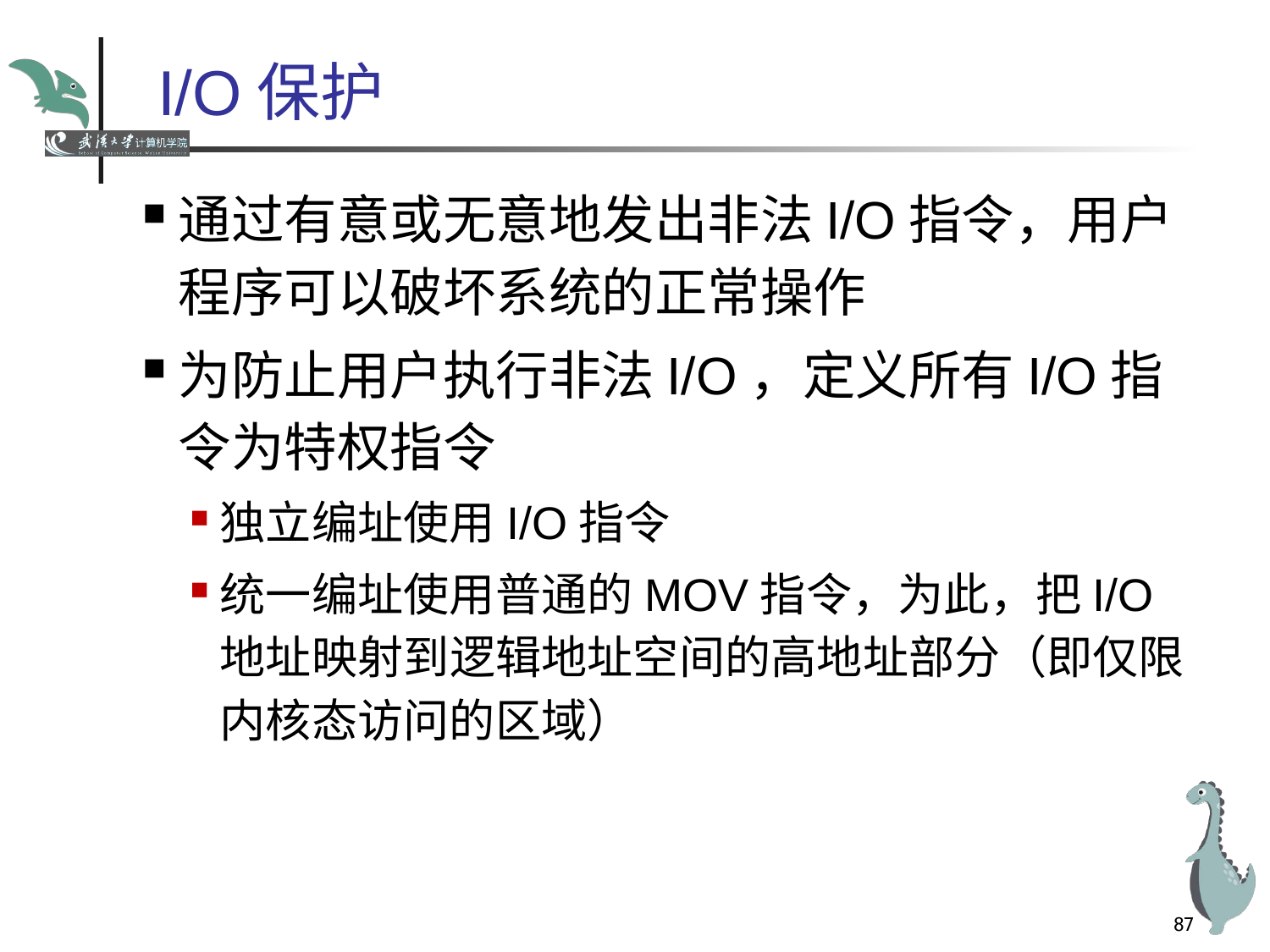

# I/O保护
通过有意或无意地发出非法I/O指令，用户程序可以破坏系统的正常操作
为防止用户执行非法I/O，定义所有I/O指令为特权指令
独立编址使用I/O指令
统一编址使用普通的MOV指令，为此，把I/O地址映射到逻辑地址空间的高地址部分（即仅限内核态访问的区域）
87